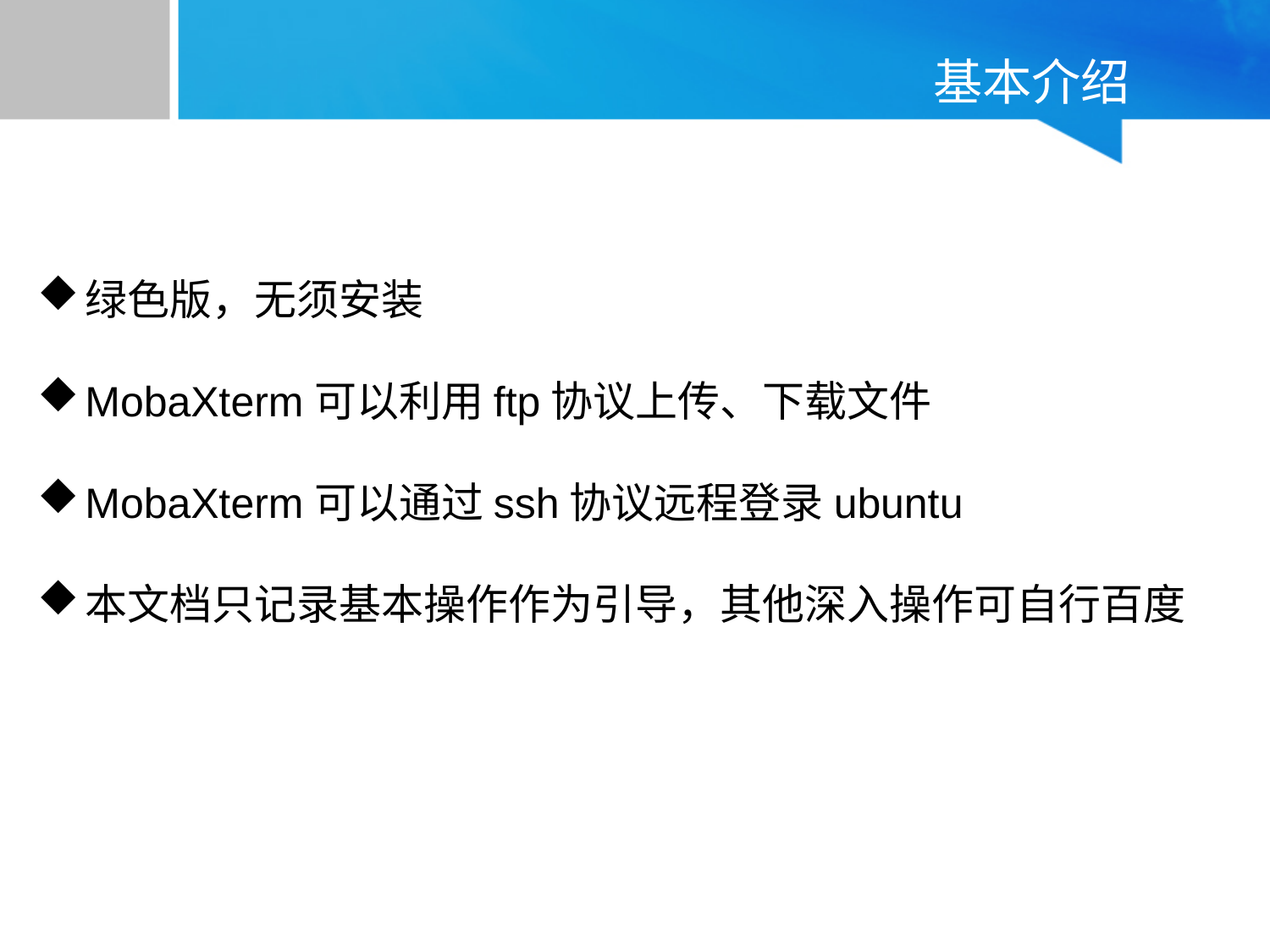

基本介绍
绿色版，无须安装
MobaXterm可以利用ftp协议上传、下载文件
MobaXterm可以通过ssh协议远程登录ubuntu
本文档只记录基本操作作为引导，其他深入操作可自行百度